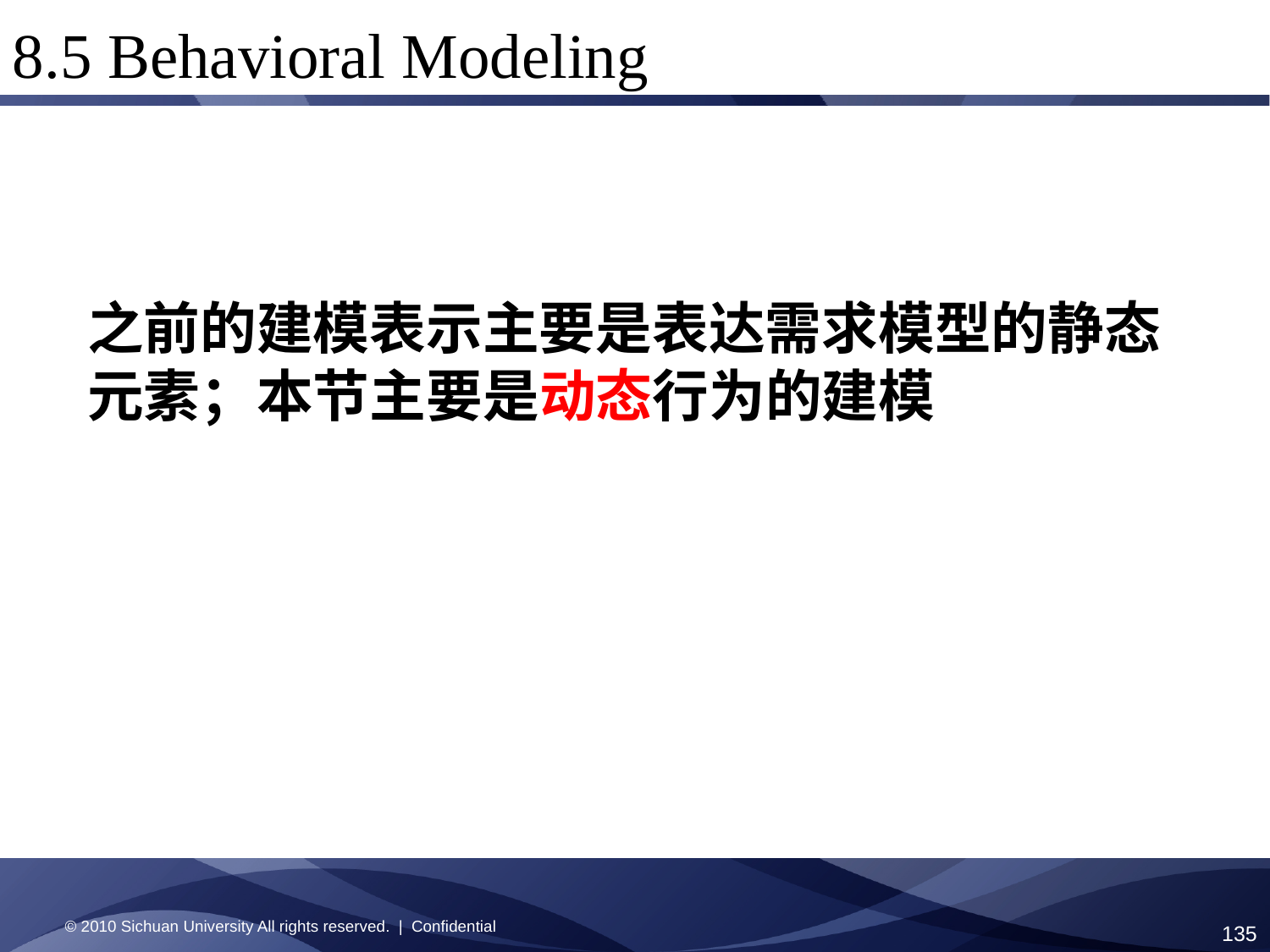

8.5 Behavioral Modeling
之前的建模表示主要是表达需求模型的静态元素；本节主要是动态行为的建模

© 2010 Sichuan University All rights reserved.  |  Confidential
135